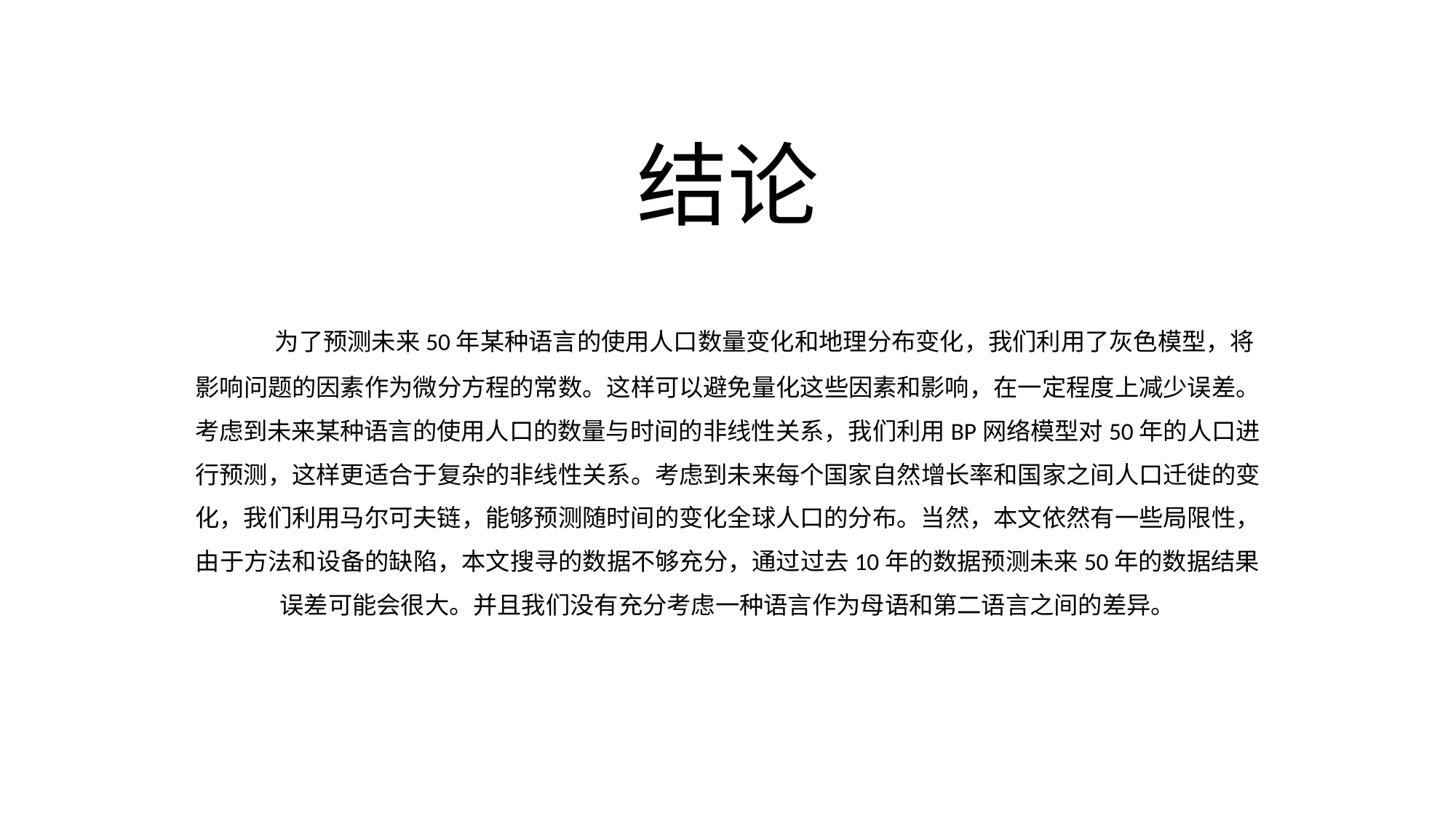

# 结论
        为了预测未来50年某种语言的使用人口数量变化和地理分布变化，我们利用了灰色模型，将影响问题的因素作为微分方程的常数。这样可以避免量化这些因素和影响，在一定程度上减少误差。考虑到未来某种语言的使用人口的数量与时间的非线性关系，我们利用BP网络模型对50年的人口进行预测，这样更适合于复杂的非线性关系。考虑到未来每个国家自然增长率和国家之间人口迁徙的变化，我们利用马尔可夫链，能够预测随时间的变化全球人口的分布。当然，本文依然有一些局限性，由于方法和设备的缺陷，本文搜寻的数据不够充分，通过过去10年的数据预测未来50年的数据结果误差可能会很大。并且我们没有充分考虑一种语言作为母语和第二语言之间的差异。